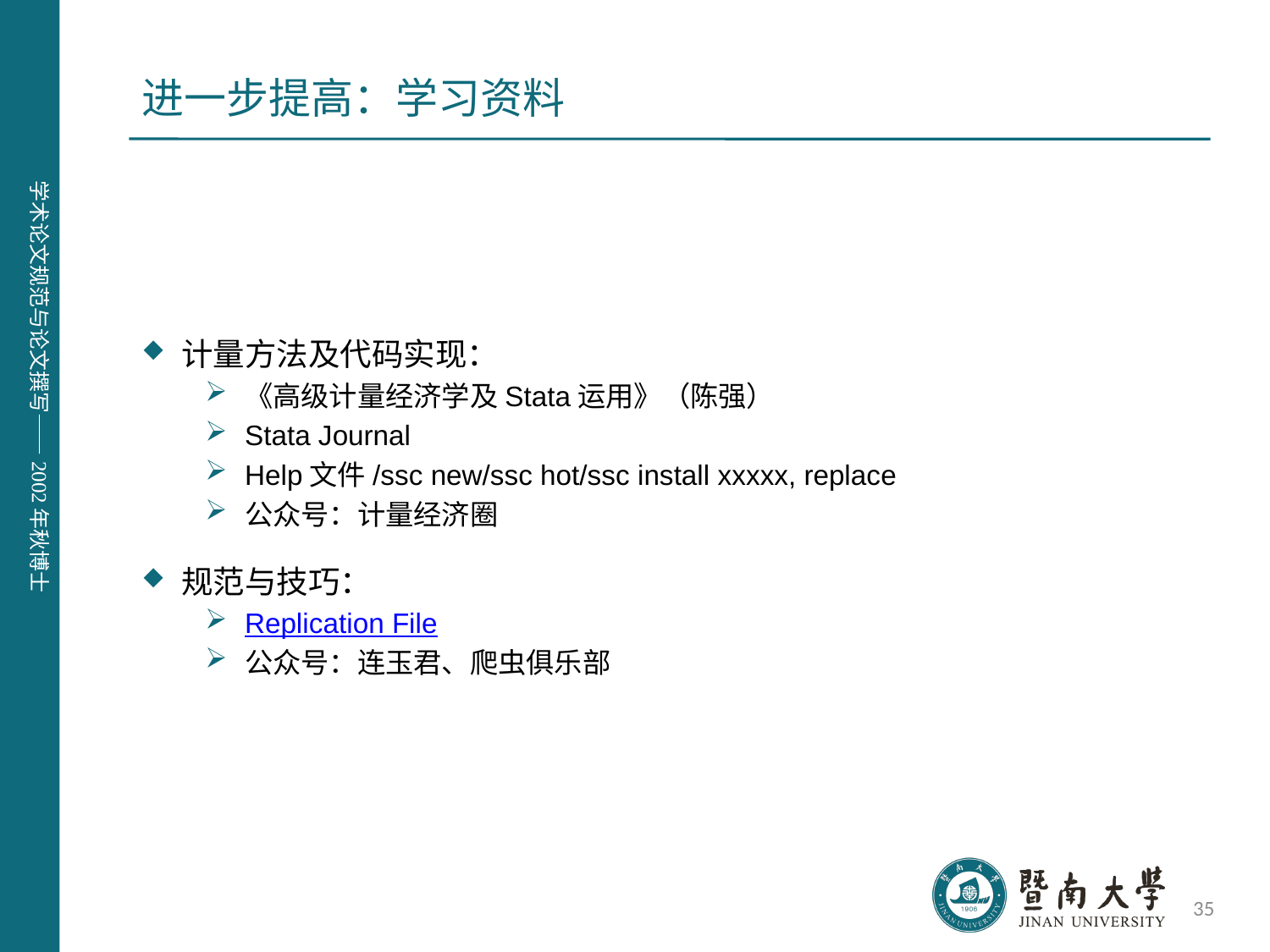

# 进一步提高：学习资料

计量方法及代码实现：
《高级计量经济学及Stata运用》（陈强）
Stata Journal
Help文件/ssc new/ssc hot/ssc install xxxxx, replace
公众号：计量经济圈
规范与技巧：
Replication File
公众号：连玉君、爬虫俱乐部
35